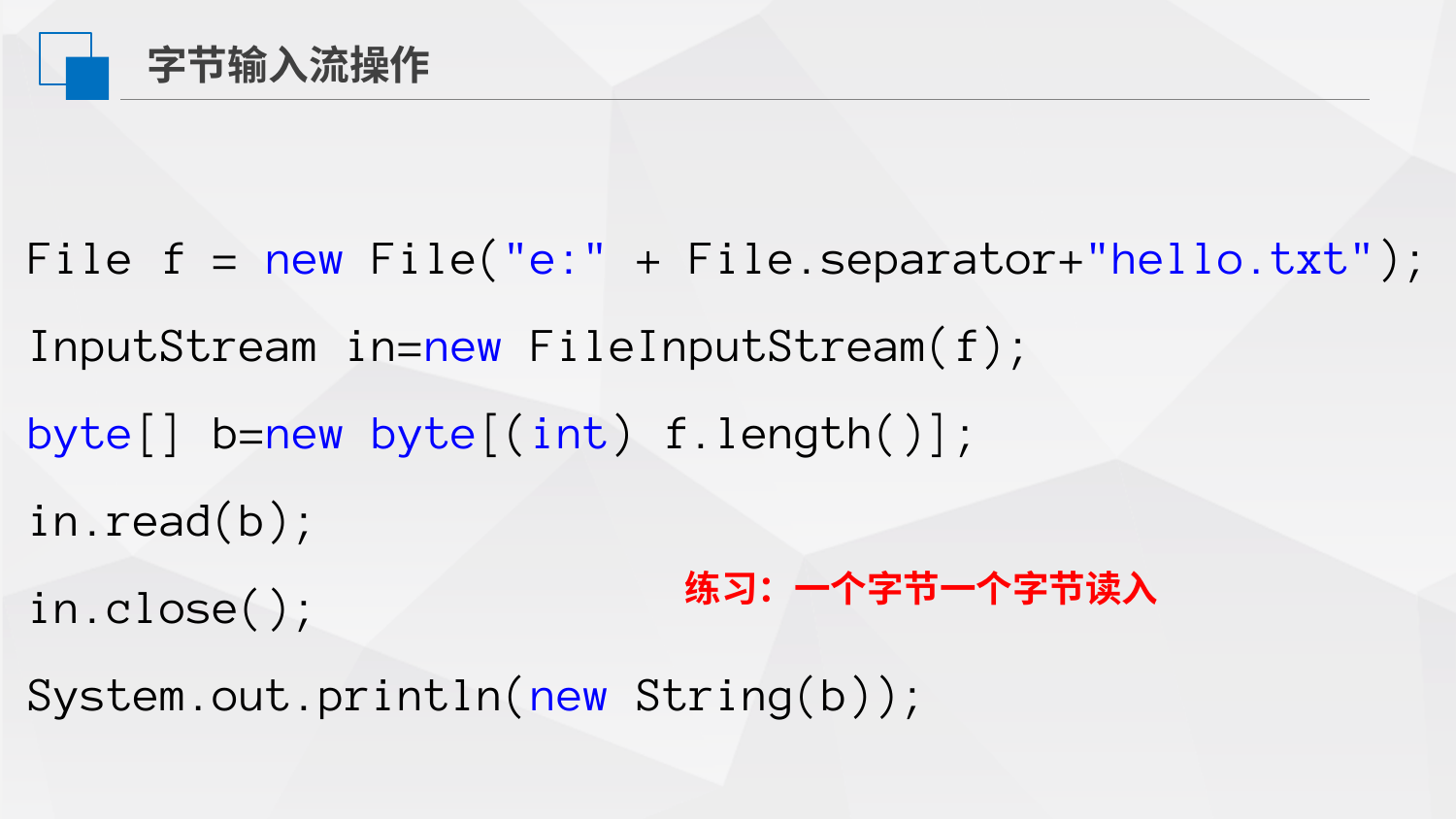

字节输入流操作
File f = new File("e:" + File.separator+"hello.txt");
InputStream in=new FileInputStream(f);
byte[] b=new byte[(int) f.length()];
in.read(b);
in.close();
System.out.println(new String(b));
练习：一个字节一个字节读入